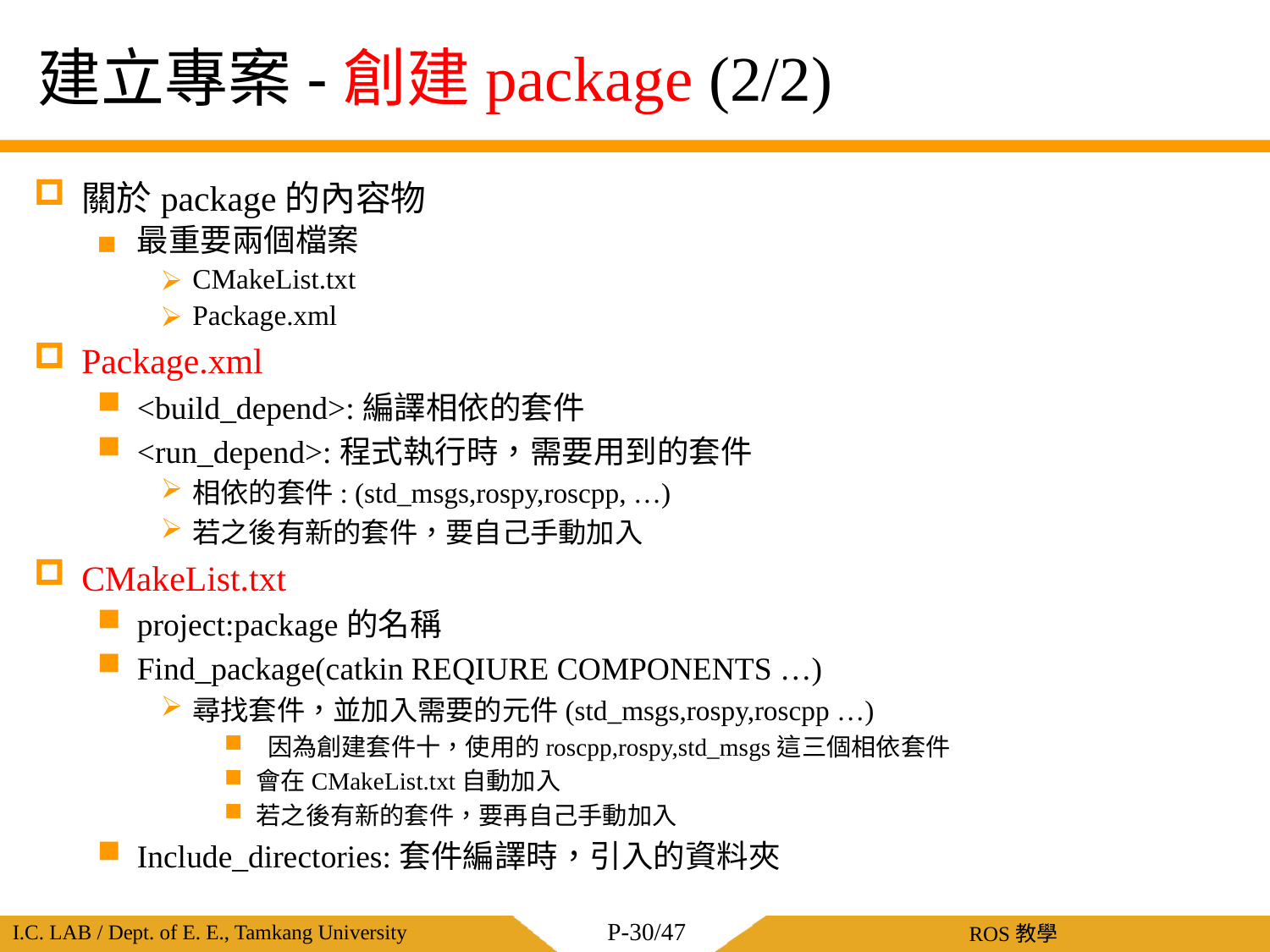

# 建立專案-創建package (2/2)
關於package的內容物
最重要兩個檔案
CMakeList.txt
Package.xml
Package.xml
<build_depend>:編譯相依的套件
<run_depend>:程式執行時，需要用到的套件
相依的套件: (std_msgs,rospy,roscpp, …)
若之後有新的套件，要自己手動加入
CMakeList.txt
project:package的名稱
Find_package(catkin REQIURE COMPONENTS …)
尋找套件，並加入需要的元件(std_msgs,rospy,roscpp …)
 因為創建套件十，使用的roscpp,rospy,std_msgs這三個相依套件
會在CMakeList.txt自動加入
若之後有新的套件，要再自己手動加入
Include_directories:套件編譯時，引入的資料夾